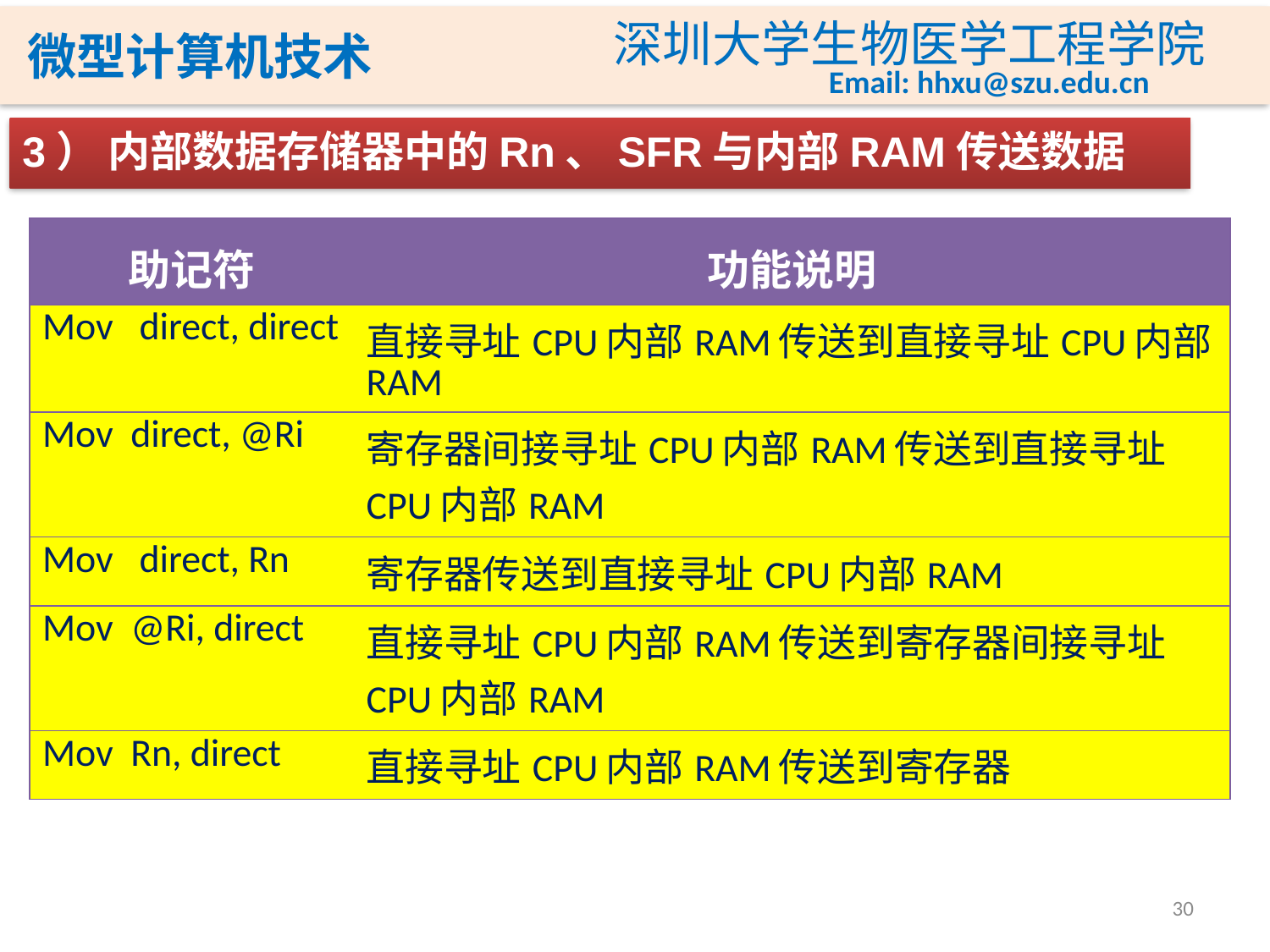

3） 内部数据存储器中的Rn、SFR与内部RAM传送数据
| 助记符 | 功能说明 |
| --- | --- |
| Mov direct, direct | 直接寻址CPU内部RAM传送到直接寻址CPU内部RAM |
| Mov direct, @Ri | 寄存器间接寻址CPU内部RAM传送到直接寻址CPU内部RAM |
| Mov direct, Rn | 寄存器传送到直接寻址CPU内部RAM |
| Mov @Ri, direct | 直接寻址CPU内部RAM传送到寄存器间接寻址CPU内部RAM |
| Mov Rn, direct | 直接寻址CPU内部RAM传送到寄存器 |
30